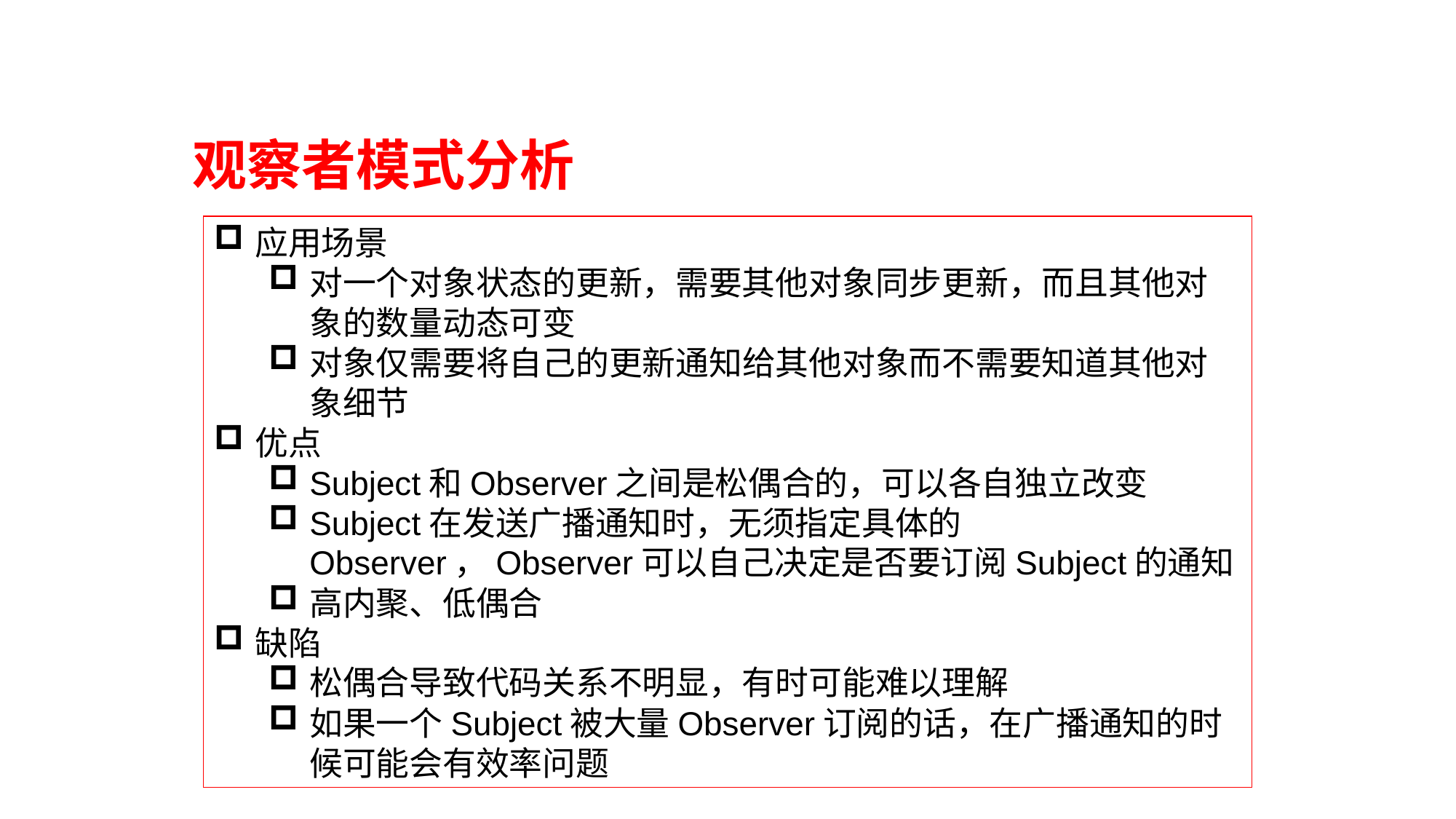

观察者模式分析
应用场景
对一个对象状态的更新，需要其他对象同步更新，而且其他对象的数量动态可变
对象仅需要将自己的更新通知给其他对象而不需要知道其他对象细节
优点
Subject和Observer之间是松偶合的，可以各自独立改变
Subject在发送广播通知时，无须指定具体的Observer，Observer可以自己决定是否要订阅Subject的通知
高内聚、低偶合
缺陷
松偶合导致代码关系不明显，有时可能难以理解
如果一个Subject被大量Observer订阅的话，在广播通知的时候可能会有效率问题
224